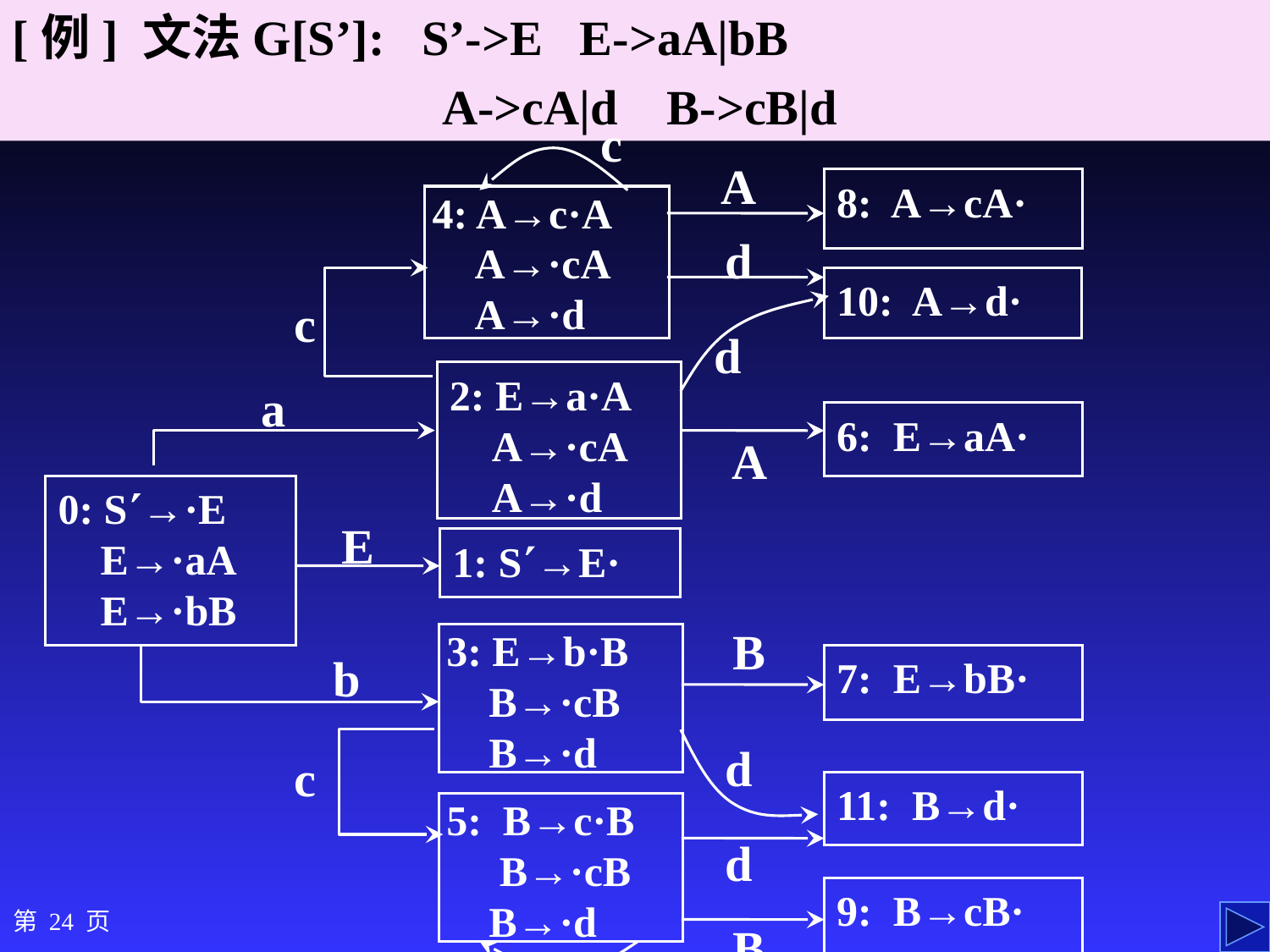

[例] 文法G[S’]:   S’->E   E->aA|bB
                                   A->cA|d    B->cB|d
c

A

8:  A→cA·
4: A→c·A
    A→·cA
    A→·d
d

c
10:  A→d·

d
2: E→a·A
    A→·cA
    A→·d
a

6:  E→aA·

A
0: S′→·E
    E→·aA
    E→·bB

E

1: S′→E·
3: E→b·B
    B→·cB
    B→·d
B

b
7:  E→bB·

c

d
11:  B→d·
5:  B→c·B
     B→·cB
    B→·d
d

9:  B→cB·
第 24 页

B
c